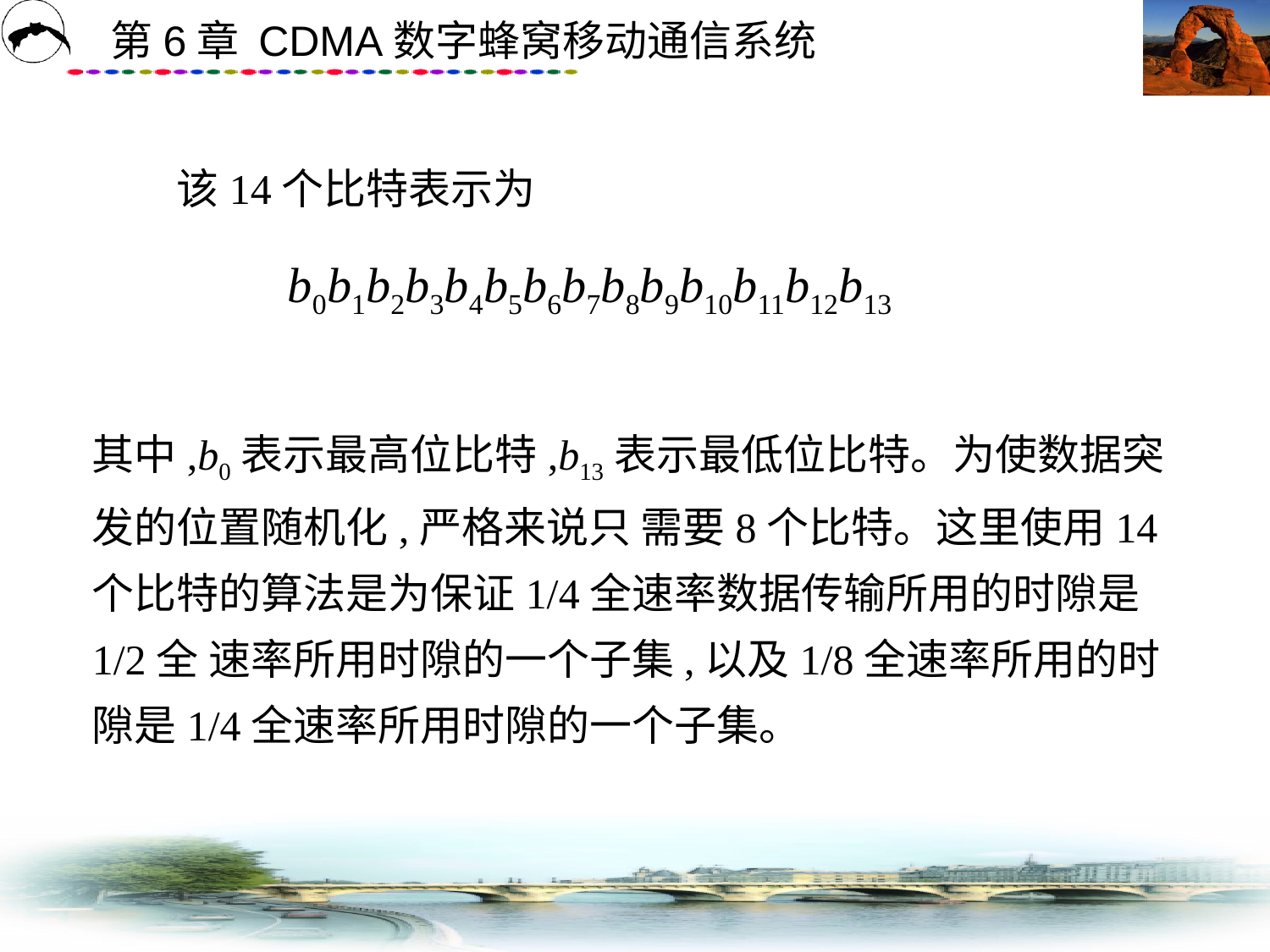

# 该14个比特表示为 其中,b0表示最高位比特,b13表示最低位比特。为使数据突发的位置随机化,严格来说只 需要8个比特。这里使用14个比特的算法是为保证1/4全速率数据传输所用的时隙是1/2全 速率所用时隙的一个子集,以及1/8全速率所用的时隙是1/4全速率所用时隙的一个子集。
b0b1b2b3b4b5b6b7b8b9b10b11b12b13